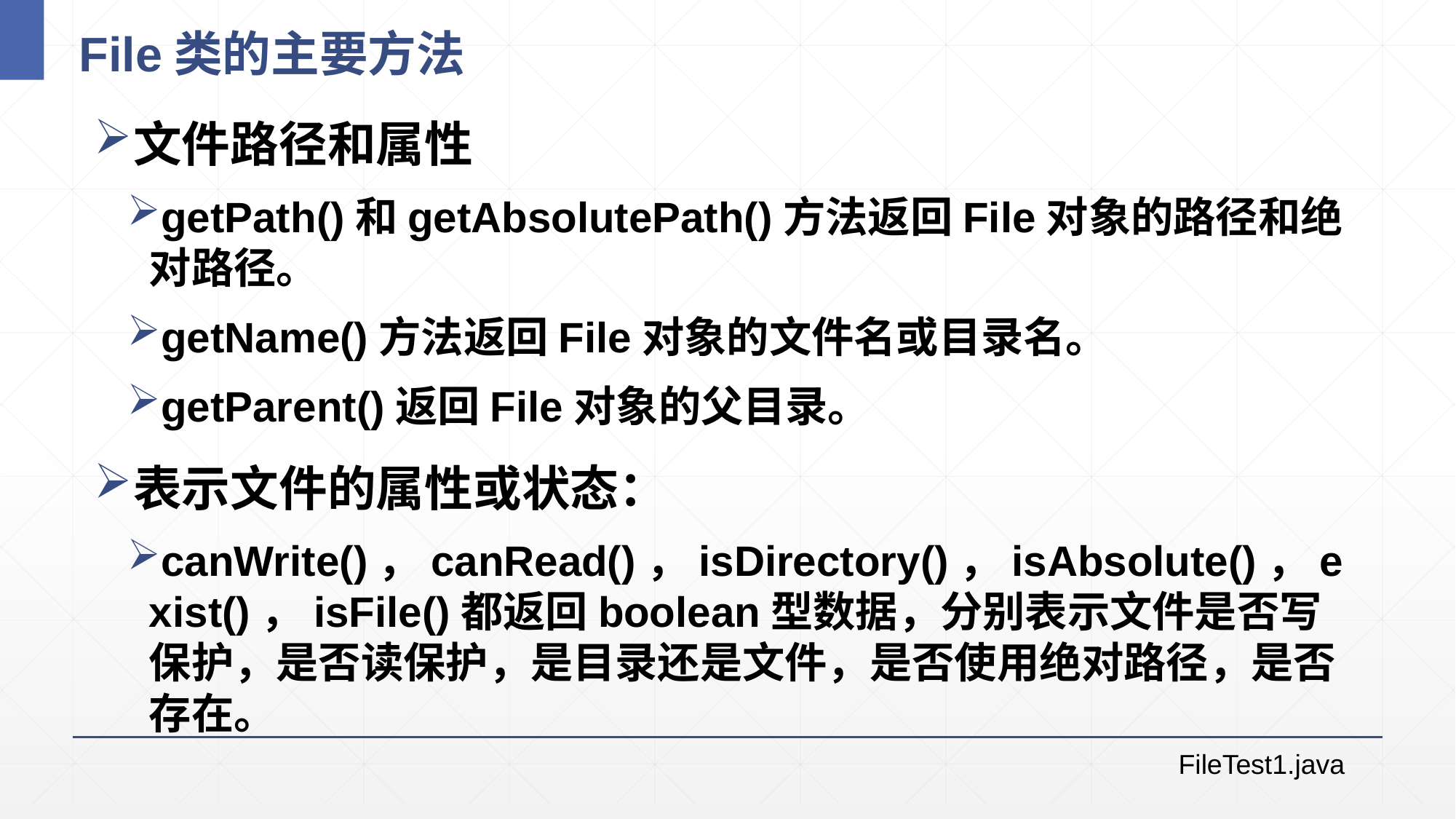

# File类的主要方法
文件路径和属性
getPath()和getAbsolutePath()方法返回File对象的路径和绝对路径。
getName()方法返回File对象的文件名或目录名。
getParent()返回File对象的父目录。
表示文件的属性或状态：
canWrite()，canRead()，isDirectory()，isAbsolute()，exist()，isFile()都返回boolean型数据，分别表示文件是否写保护，是否读保护，是目录还是文件，是否使用绝对路径，是否存在。

FileTest1.java